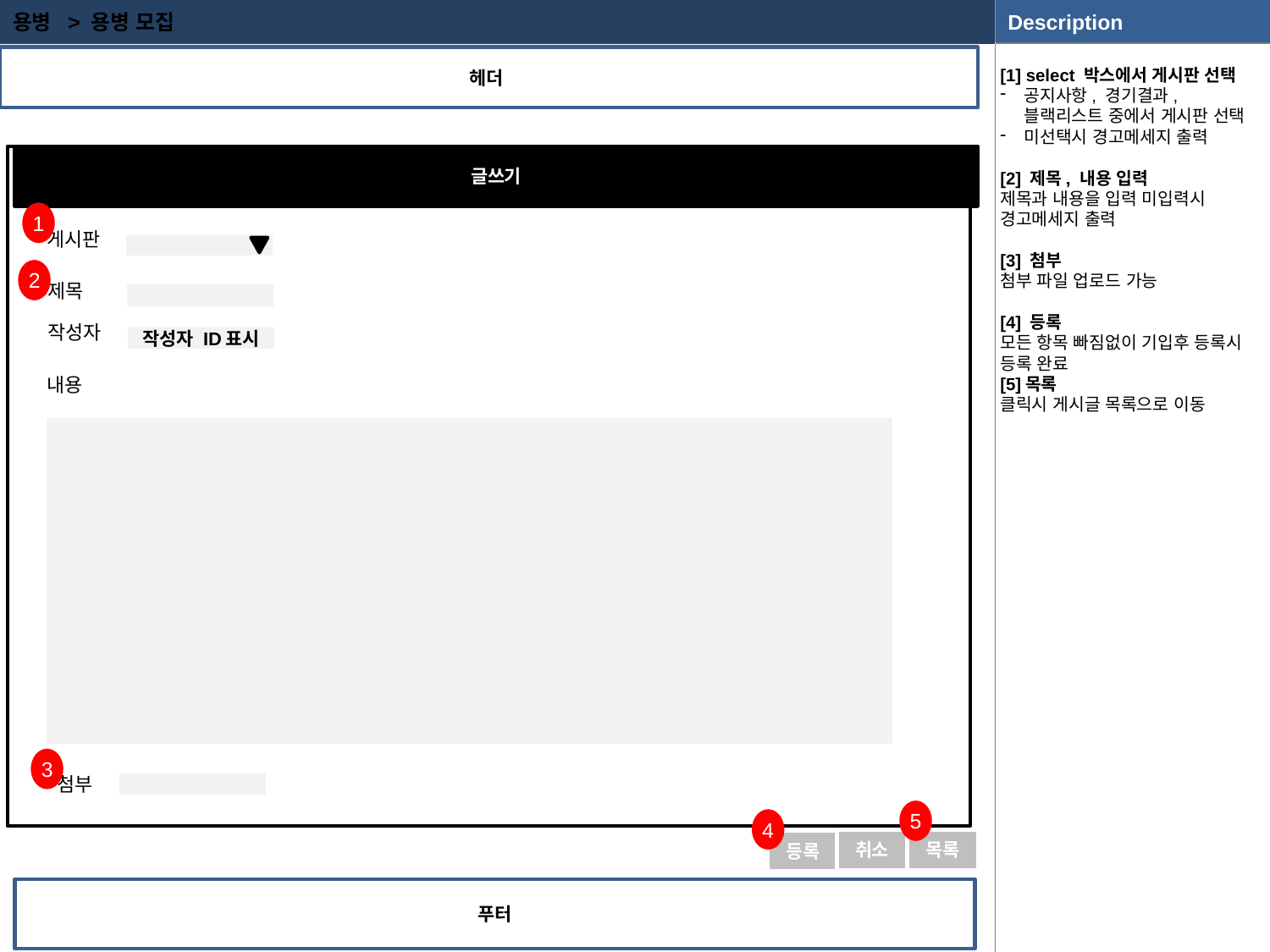

용병  > 용병 모집

[1] select 박스에서 게시판 선택
공지사항, 경기결과, 블랙리스트 중에서 게시판 선택
미선택시 경고메세지 출력

[2] 제목, 내용 입력
제목과 내용을 입력 미입력시
경고메세지 출력

[3] 첨부
첨부 파일 업로드 가능

[4] 등록
모든 항목 빠짐없이 기입후 등록시 등록 완료
[5]목록
클릭시 게시글 목록으로 이동
헤더

글쓰기
1
게시판

2
제목

작성자
작성자 ID표시
내용

3
첨부

5
4
취소
목록
등록
푸터